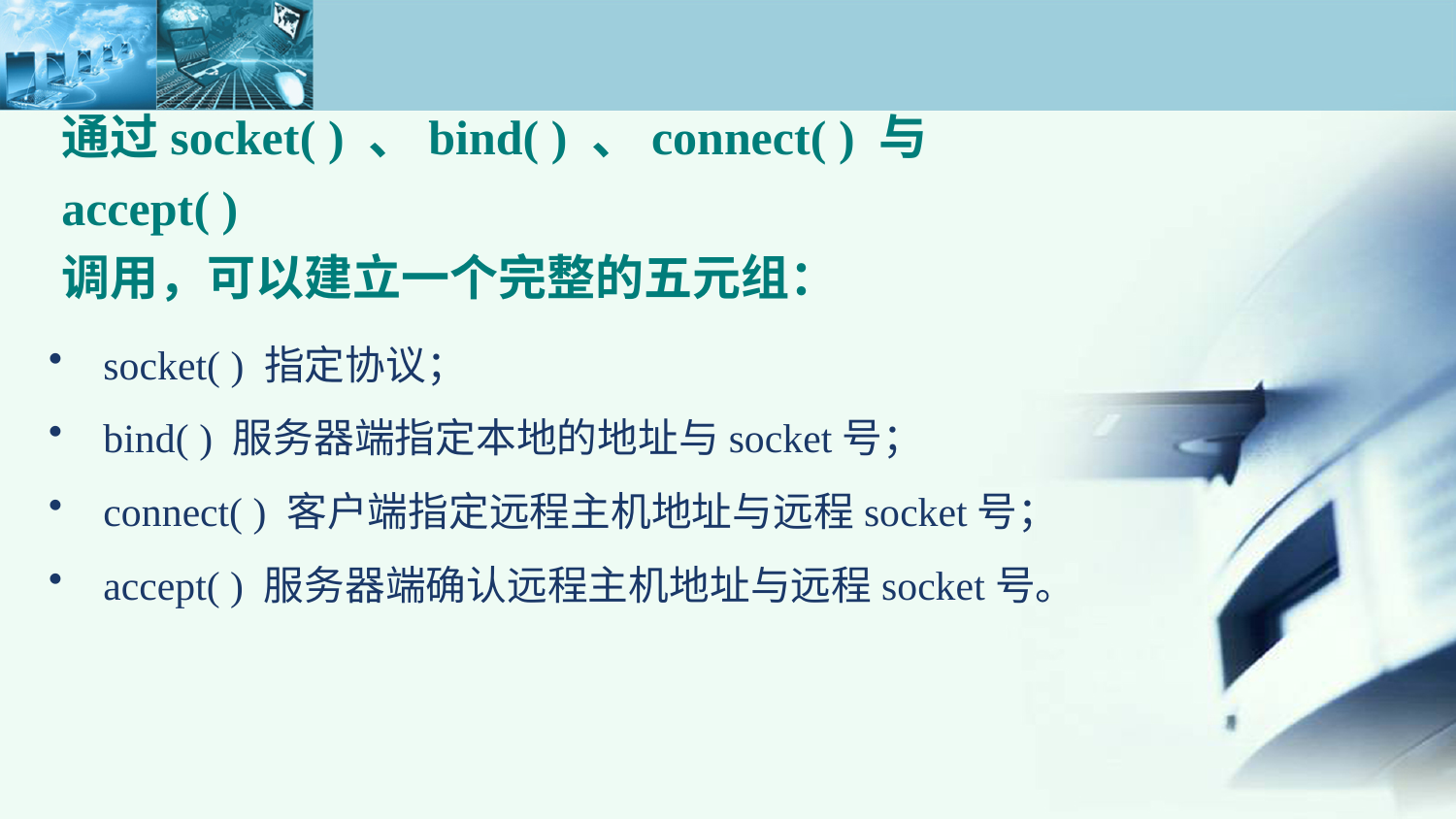

通过socket( ) 、bind( ) 、connect( ) 与accept( )
调用，可以建立一个完整的五元组：
socket( ) 指定协议；
bind( ) 服务器端指定本地的地址与socket号；
connect( ) 客户端指定远程主机地址与远程socket号；
accept( ) 服务器端确认远程主机地址与远程socket号。